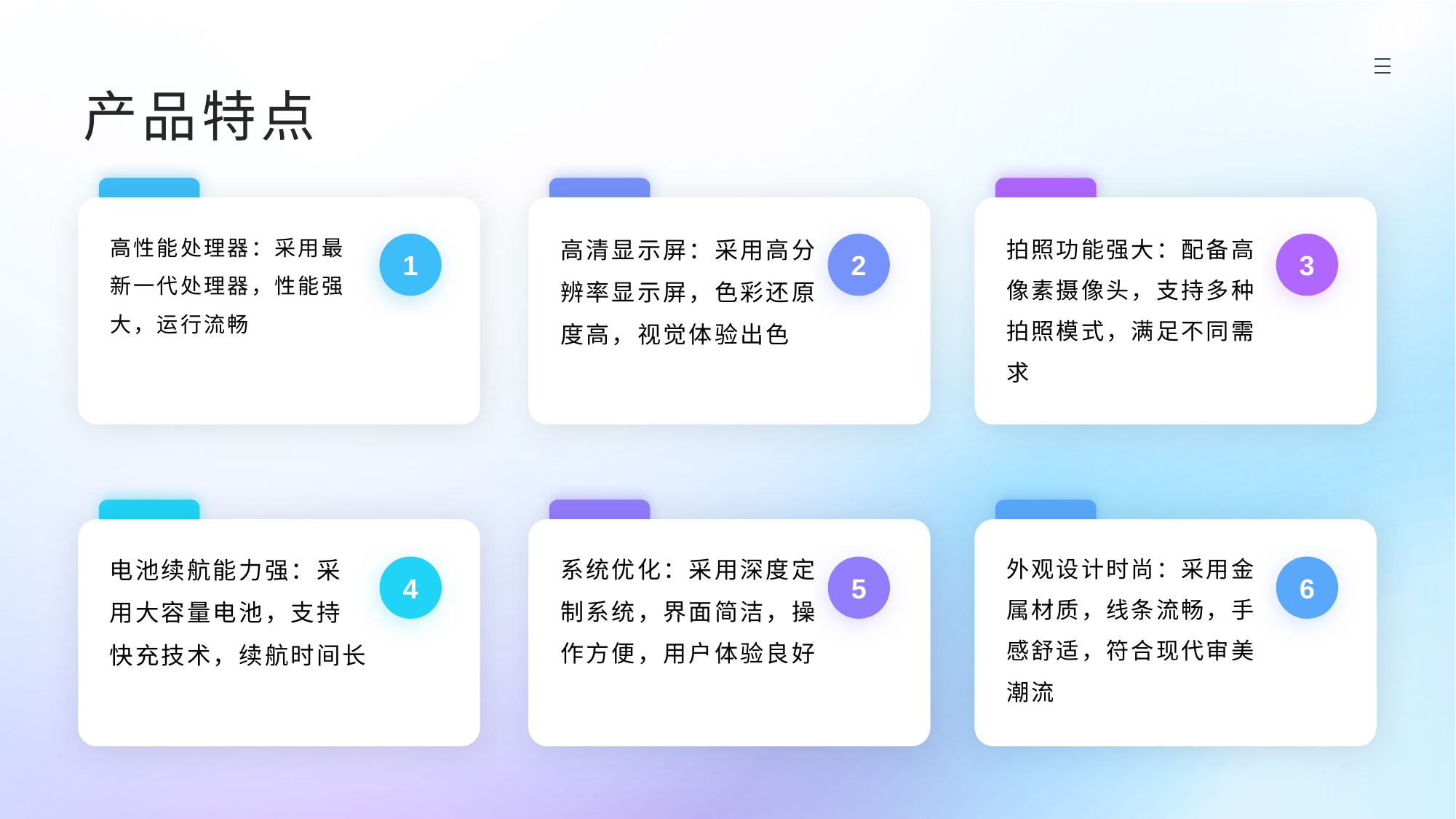

产品特点

高性能处理器：采用最新一代处理器，性能强大，运行流畅
高清显示屏：采用高分辨率显示屏，色彩还原度高，视觉体验出色
拍照功能强大：配备高像素摄像头，支持多种拍照模式，满足不同需求
1
2
3

电池续航能力强：采用大容量电池，支持快充技术，续航时间长
系统优化：采用深度定制系统，界面简洁，操作方便，用户体验良好
外观设计时尚：采用金属材质，线条流畅，手感舒适，符合现代审美潮流
4
5
6